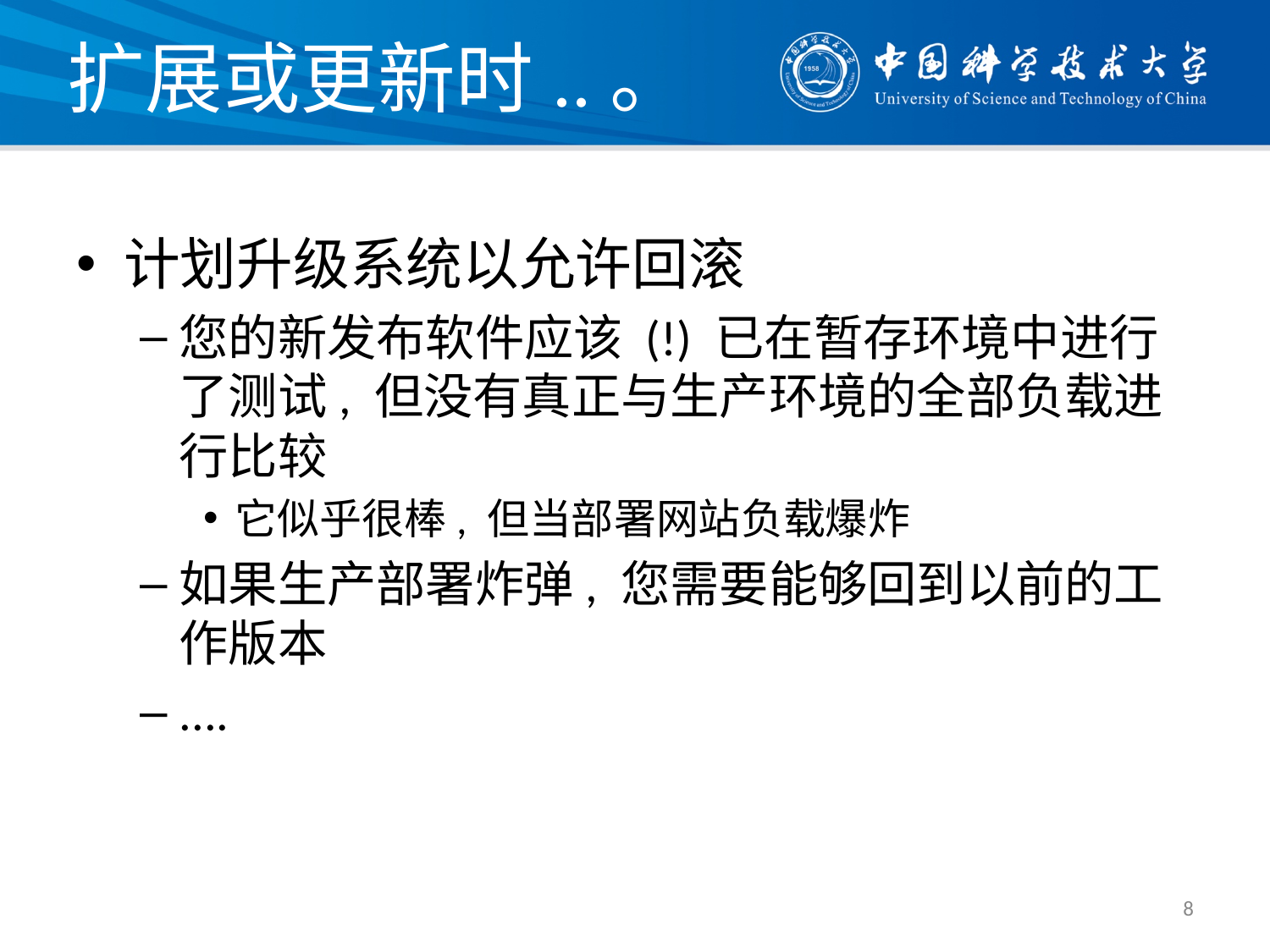

# 扩展或更新时..。
计划升级系统以允许回滚
您的新发布软件应该 (!) 已在暂存环境中进行了测试, 但没有真正与生产环境的全部负载进行比较
它似乎很棒, 但当部署网站负载爆炸
如果生产部署炸弹, 您需要能够回到以前的工作版本
....
8